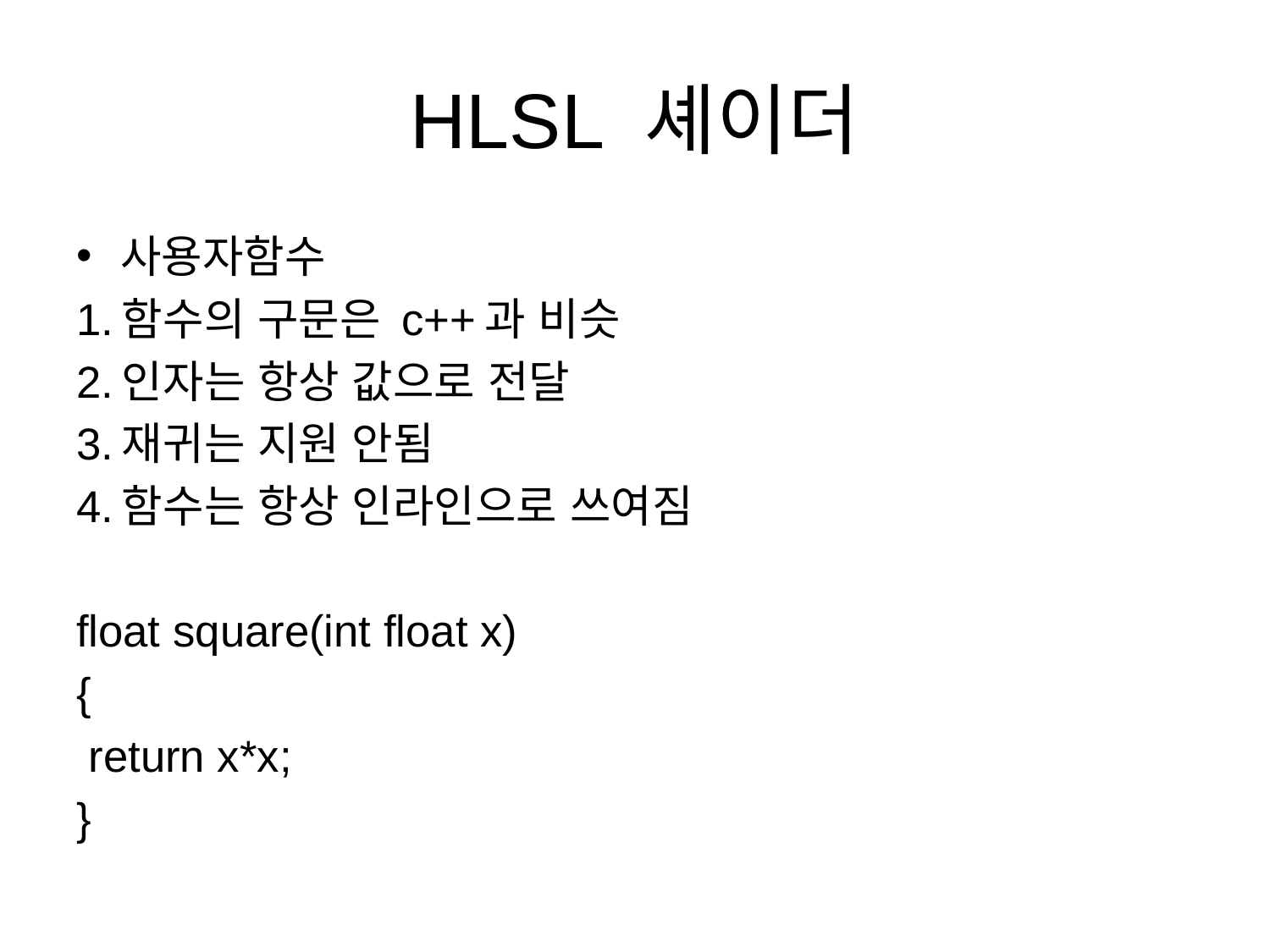

# HLSL 셰이더
사용자함수
1.함수의 구문은 c++과 비슷
2.인자는 항상 값으로 전달
3.재귀는 지원 안됨
4.함수는 항상 인라인으로 쓰여짐

float square(int float x)
{
 return x*x;
}